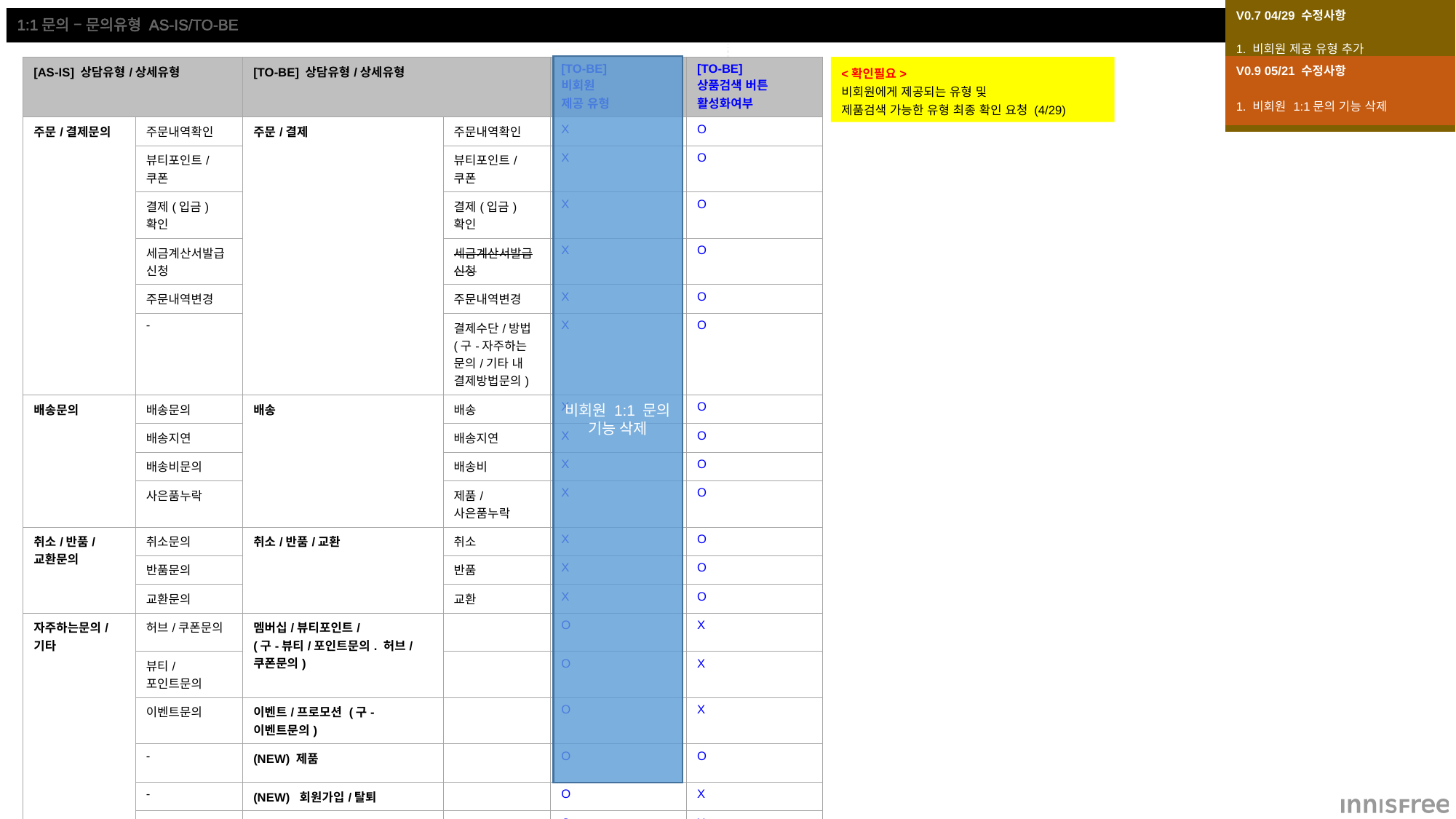

| V0.7 04/29 수정사항 |
| --- |
| 1. 비회원 제공 유형 추가 2. 상품검색 버튼 활성화/비활성화 정의 추가 3. 상담유형/상세유형표 일괄 업데이트 |
# 1:1문의 – 문의유형 AS-IS/TO-BE
| V0.9 05/21 수정사항 |
| --- |
| 1. 비회원 1:1문의 기능 삭제 |
비회원 1:1 문의 기능 삭제
<확인필요>
비회원에게 제공되는 유형 및
제품검색 가능한 유형 최종 확인 요청 (4/29)
| [AS-IS] 상담유형/상세유형 |  | [TO-BE] 상담유형/상세유형 |  | [TO-BE] 비회원 제공 유형 | [TO-BE] 상품검색 버튼 활성화여부 |
| --- | --- | --- | --- | --- | --- |
| 주문/결제문의 | 주문내역확인 | 주문/결제 | 주문내역확인 | X | O |
|  | 뷰티포인트/쿠폰 |  | 뷰티포인트/쿠폰 | X | O |
|  | 결제(입금)확인 |  | 결제(입금)확인 | X | O |
|  | 세금계산서발급신청 |  | 세금계산서발급신청 | X | O |
|  | 주문내역변경 |  | 주문내역변경 | X | O |
|  | - |  | 결제수단/방법 (구-자주하는 문의/기타 내 결제방법문의) | X | O |
| 배송문의 | 배송문의 | 배송 | 배송 | X | O |
|  | 배송지연 |  | 배송지연 | X | O |
|  | 배송비문의 |  | 배송비 | X | O |
|  | 사은품누락 |  | 제품/사은품누락 | X | O |
| 취소/반품/교환문의 | 취소문의 | 취소/반품/교환 | 취소 | X | O |
|  | 반품문의 |  | 반품 | X | O |
|  | 교환문의 |  | 교환 | X | O |
| 자주하는문의/기타 | 허브/쿠폰문의 | 멤버십/뷰티포인트/ (구-뷰티/포인트문의. 허브/쿠폰문의) |  | O | X |
|  | 뷰티/포인트문의 |  |  | O | X |
|  | 이벤트문의 | 이벤트/프로모션 (구-이벤트문의) |  | O | X |
|  | - | (NEW) 제품 |  | O | O |
|  | - | (NEW) 회원가입/탈퇴 |  | O | X |
|  | 결제방법문의 | \*주문/결제로 이동 |  | O | X |
|  | 기타 | 이용오류/개선/기타 (구-기타) |  | O | X |
| 가맹점개설문의 | 가맹점개설문의 | 가맹점 (구-가맹점개설문의) |  | O | X |